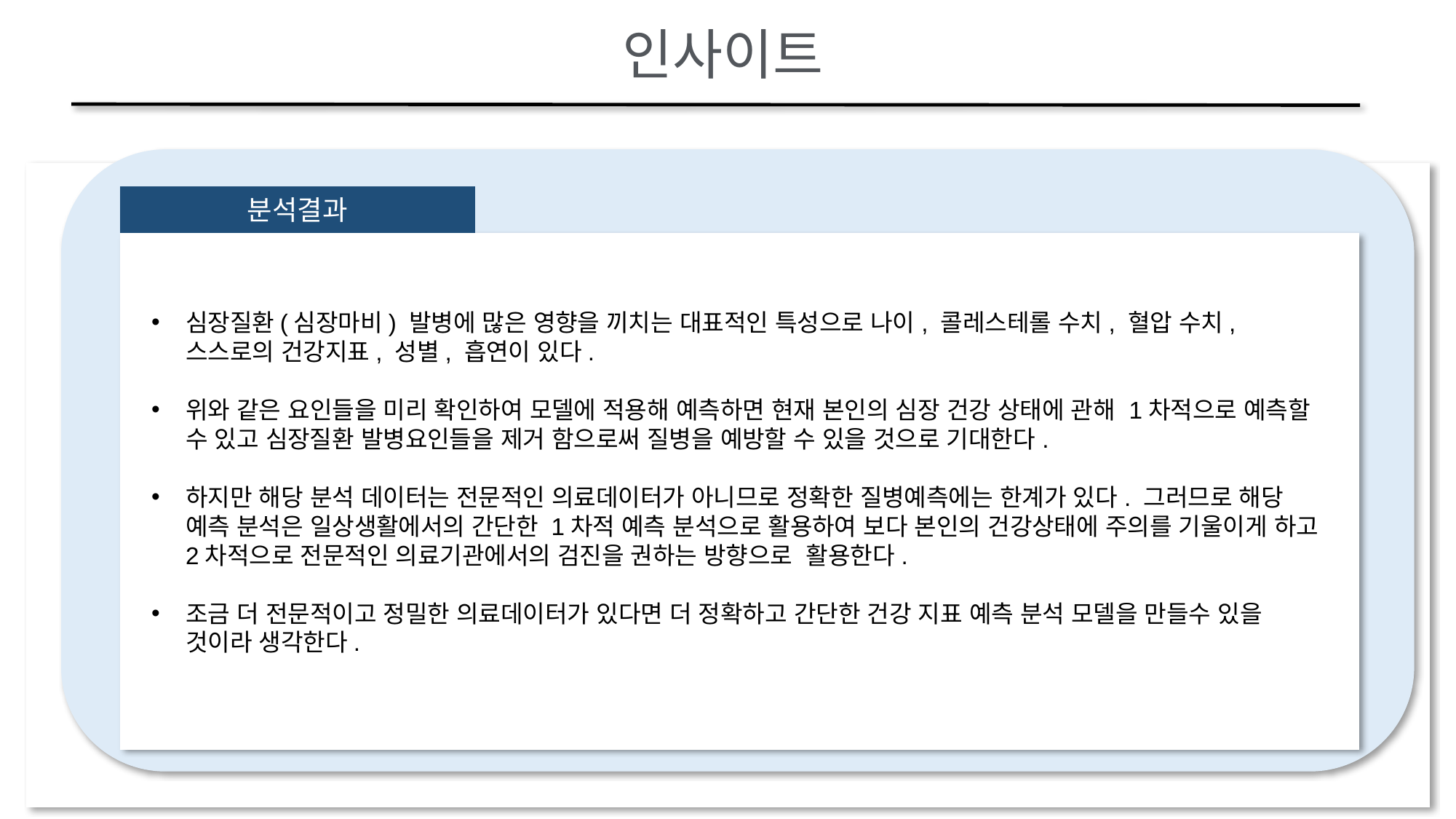

인사이트

분석결과

심장질환(심장마비) 발병에 많은 영향을 끼치는 대표적인 특성으로 나이, 콜레스테롤 수치, 혈압 수치, 스스로의 건강지표, 성별, 흡연이 있다.

위와 같은 요인들을 미리 확인하여 모델에 적용해 예측하면 현재 본인의 심장 건강 상태에 관해 1차적으로 예측할 수 있고 심장질환 발병요인들을 제거 함으로써 질병을 예방할 수 있을 것으로 기대한다.

하지만 해당 분석 데이터는 전문적인 의료데이터가 아니므로 정확한 질병예측에는 한계가 있다. 그러므로 해당 예측 분석은 일상생활에서의 간단한 1차적 예측 분석으로 활용하여 보다 본인의 건강상태에 주의를 기울이게 하고 2차적으로 전문적인 의료기관에서의 검진을 권하는 방향으로  활용한다.

조금 더 전문적이고 정밀한 의료데이터가 있다면 더 정확하고 간단한 건강 지표 예측 분석 모델을 만들수 있을 것이라 생각한다.